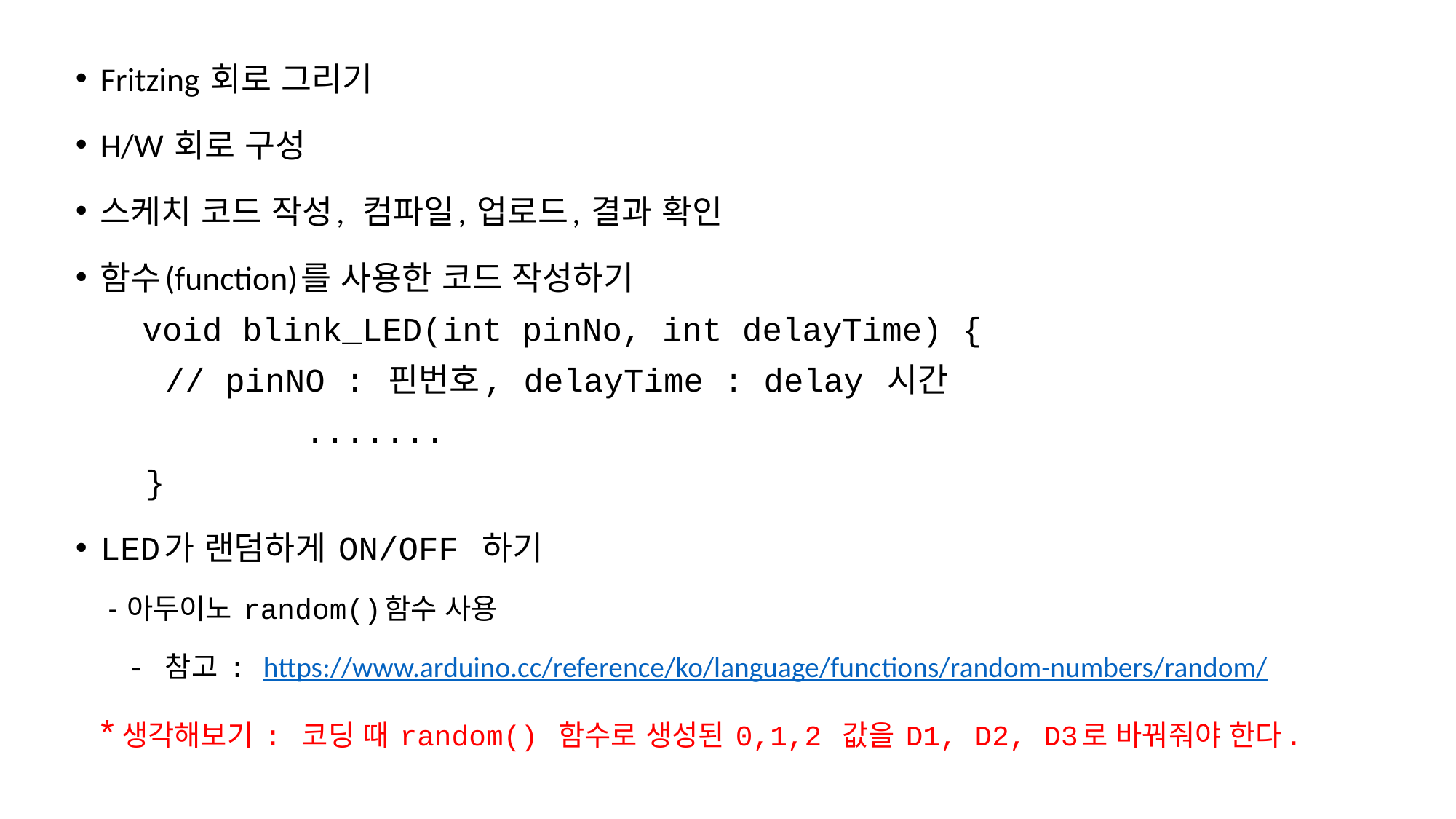

Fritzing 회로 그리기
H/W 회로 구성
스케치 코드 작성,  컴파일, 업로드, 결과 확인
함수(function)를 사용한 코드 작성하기
 void blink_LED(int pinNo, int delayTime) {
  // pinNO : 핀번호, delayTime : delay 시간
         .......
 }
LED가 랜덤하게 ON/OFF 하기
     - 아두이노 random()함수 사용
   - 참고 : https://www.arduino.cc/reference/ko/language/functions/random-numbers/random/
 *생각해보기 : 코딩 때 random() 함수로 생성된 0,1,2 값을 D1, D2, D3로 바꿔줘야 한다.